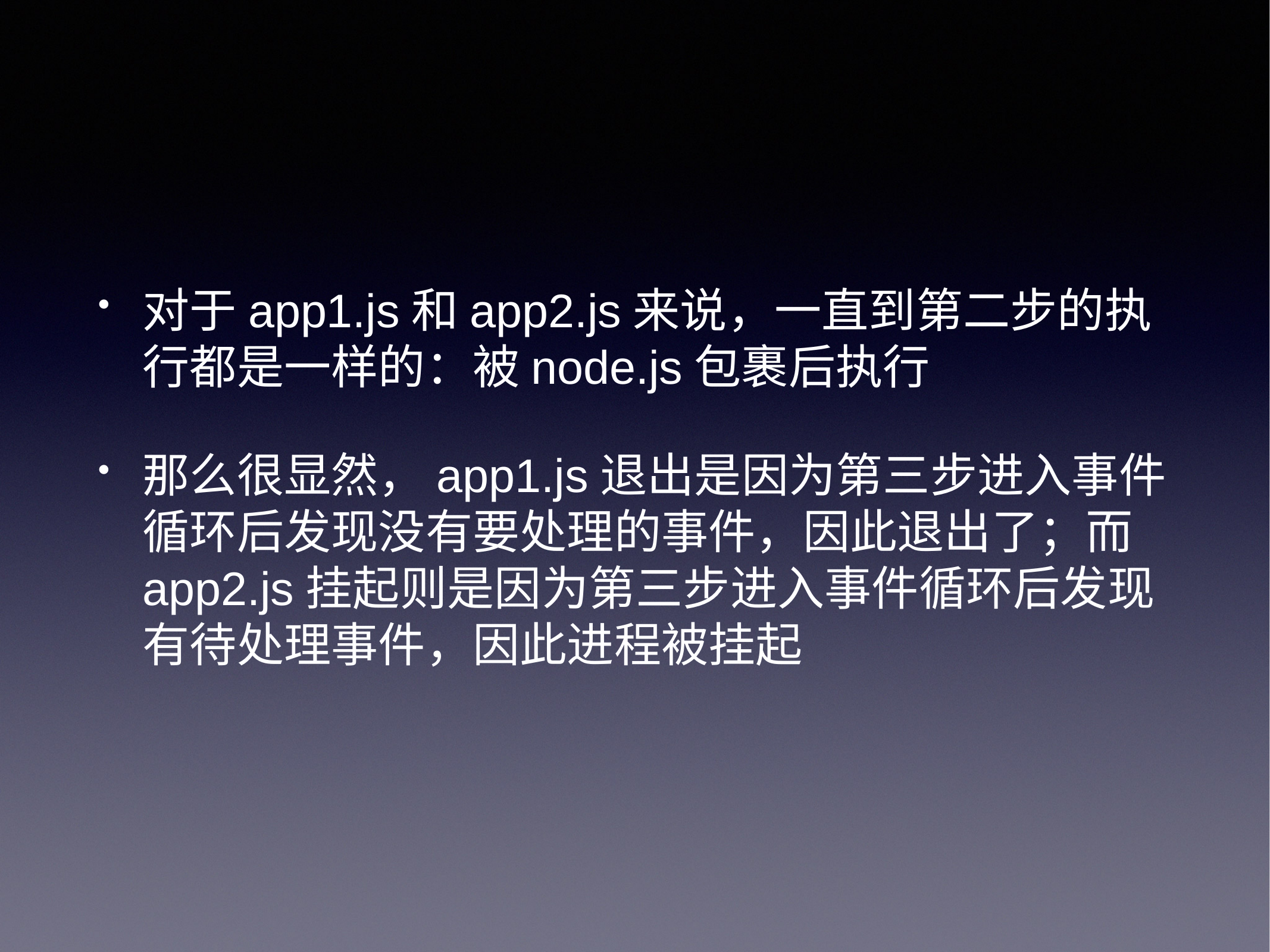

对于app1.js和app2.js来说，一直到第二步的执行都是一样的：被node.js包裹后执行
那么很显然，app1.js退出是因为第三步进入事件循环后发现没有要处理的事件，因此退出了；而app2.js挂起则是因为第三步进入事件循环后发现有待处理事件，因此进程被挂起